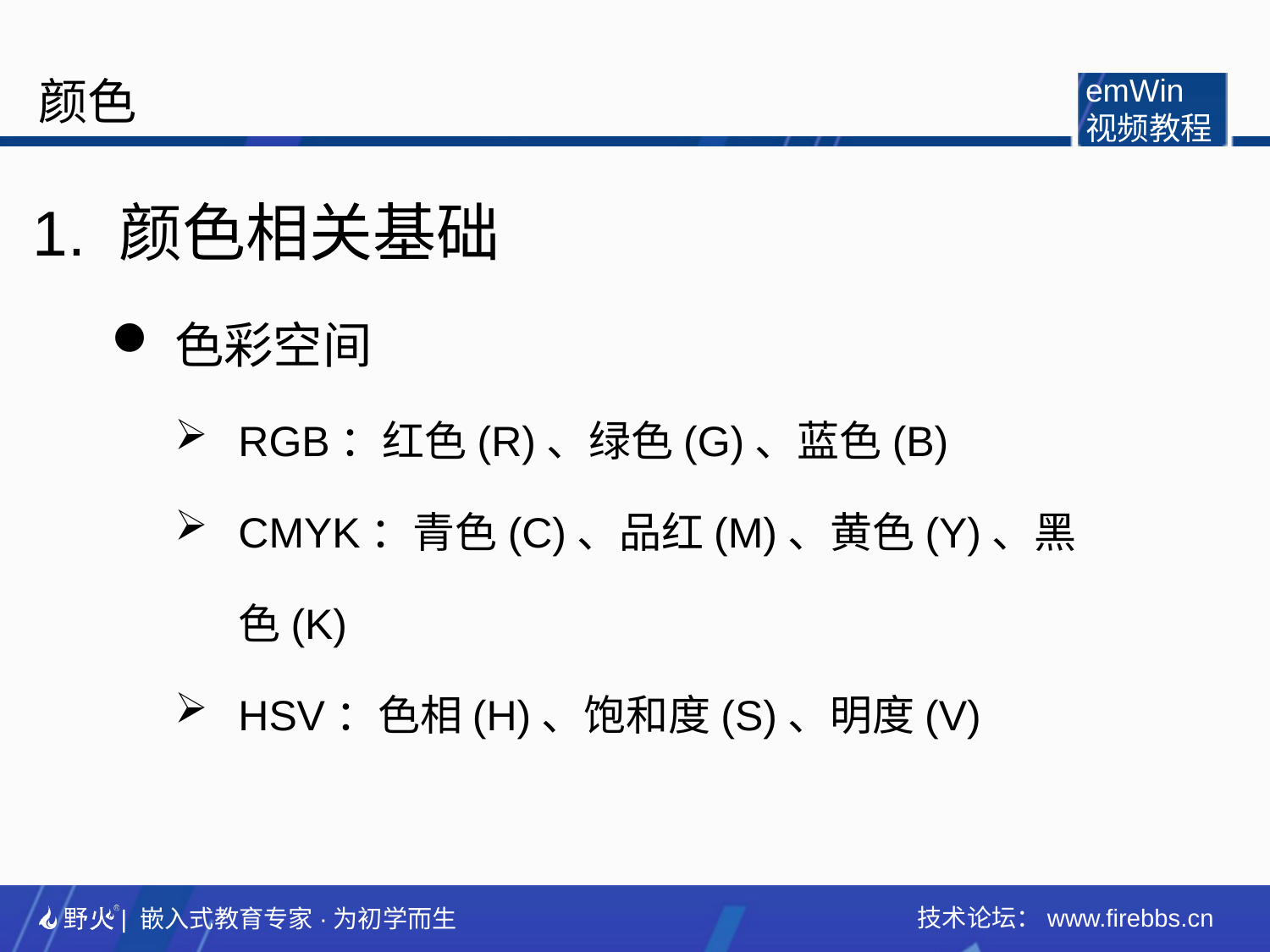

颜色
emWin
视频教程
1. 颜色相关基础
色彩空间
RGB：红色(R)、绿色(G)、蓝色(B)
CMYK：青色(C)、品红(M)、黄色(Y)、黑色(K)
HSV：色相(H)、饱和度(S)、明度(V)